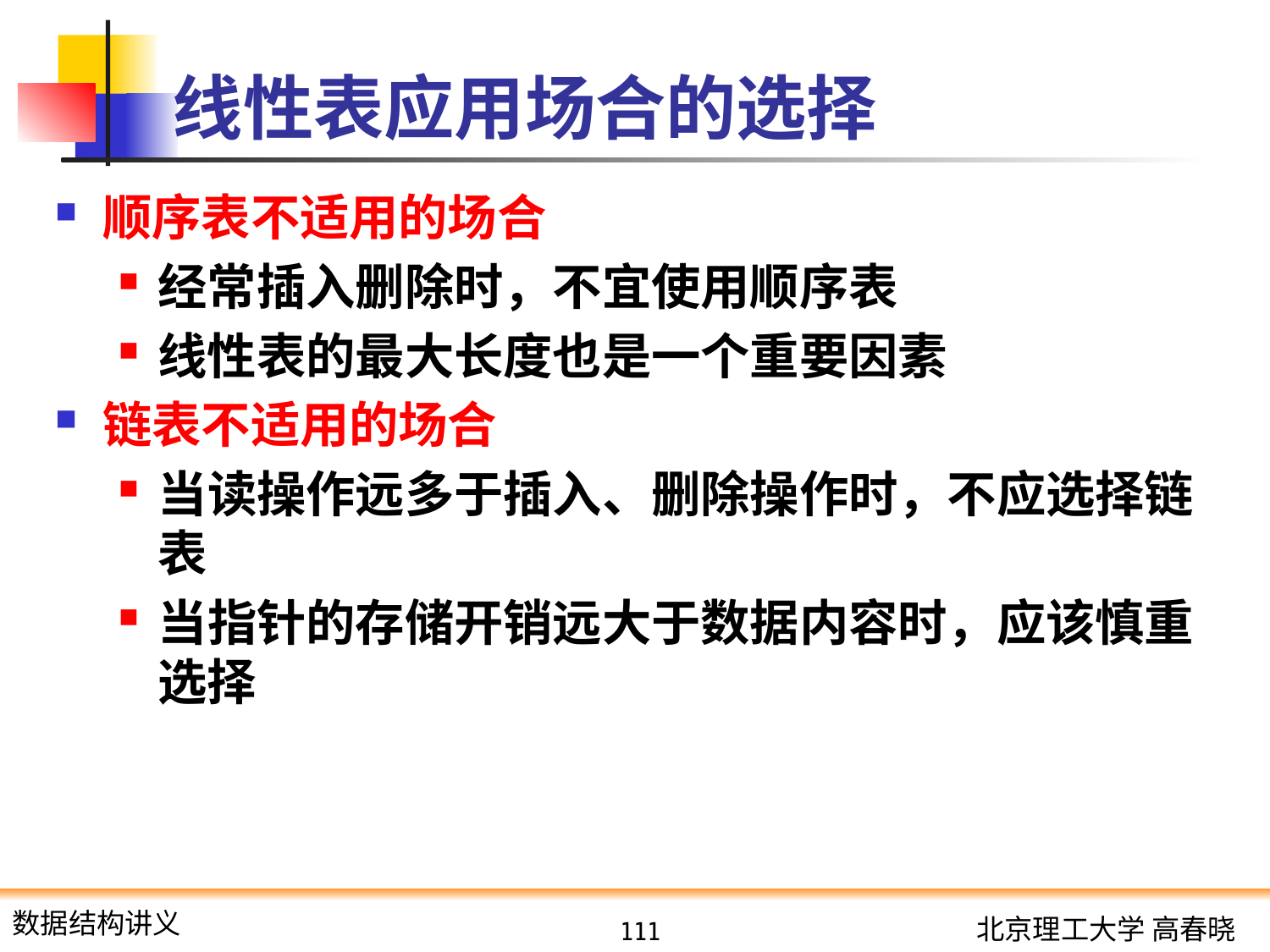

# 线性表应用场合的选择
顺序表不适用的场合
经常插入删除时，不宜使用顺序表
线性表的最大长度也是一个重要因素
链表不适用的场合
当读操作远多于插入、删除操作时，不应选择链表
当指针的存储开销远大于数据内容时，应该慎重选择

111